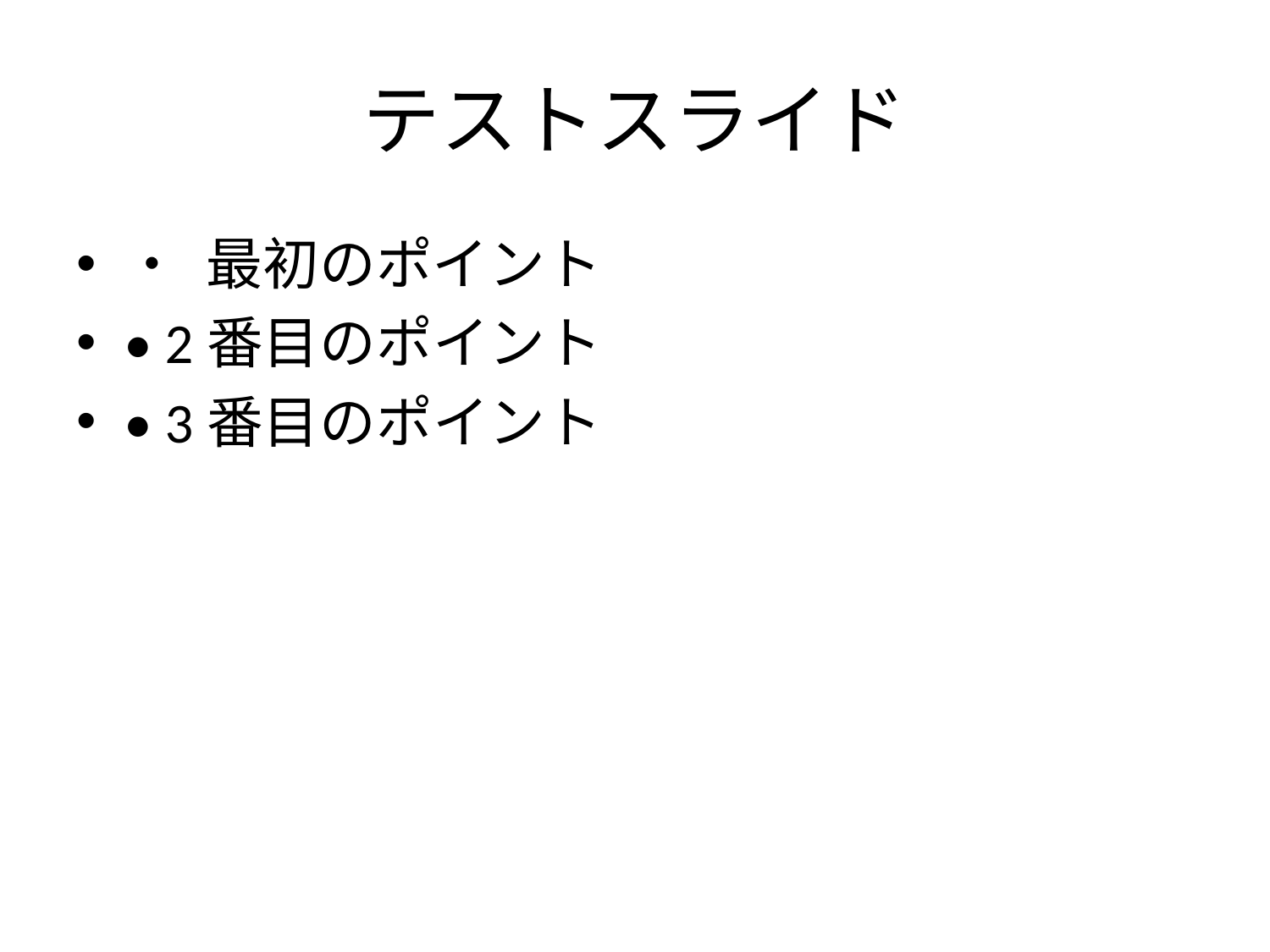

# テストスライド
• 最初のポイント
• 2番目のポイント
• 3番目のポイント